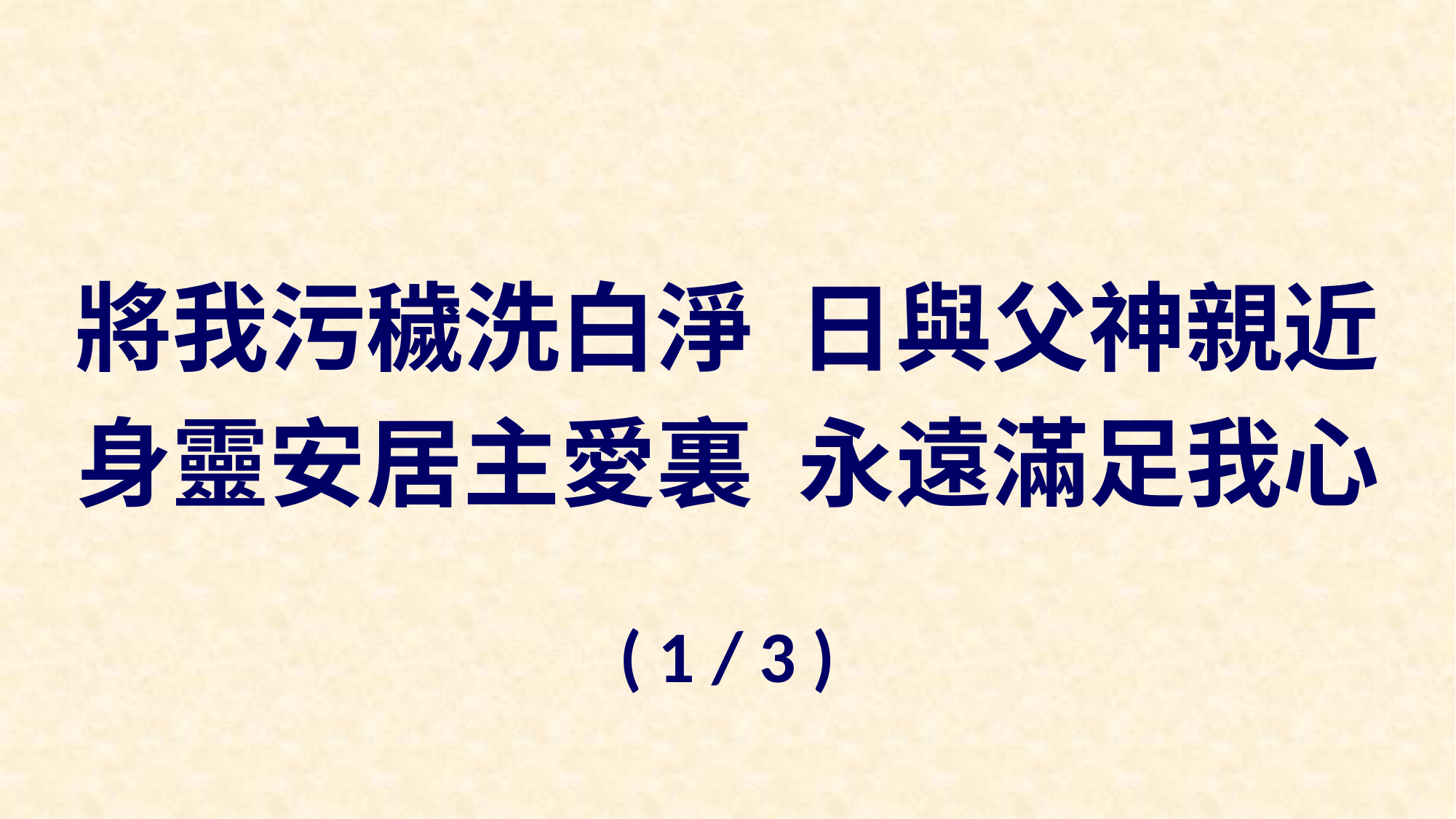

將我污穢洗白淨  日與父神親近
身靈安居主愛裏  永遠滿足我心
( 1 / 3 )